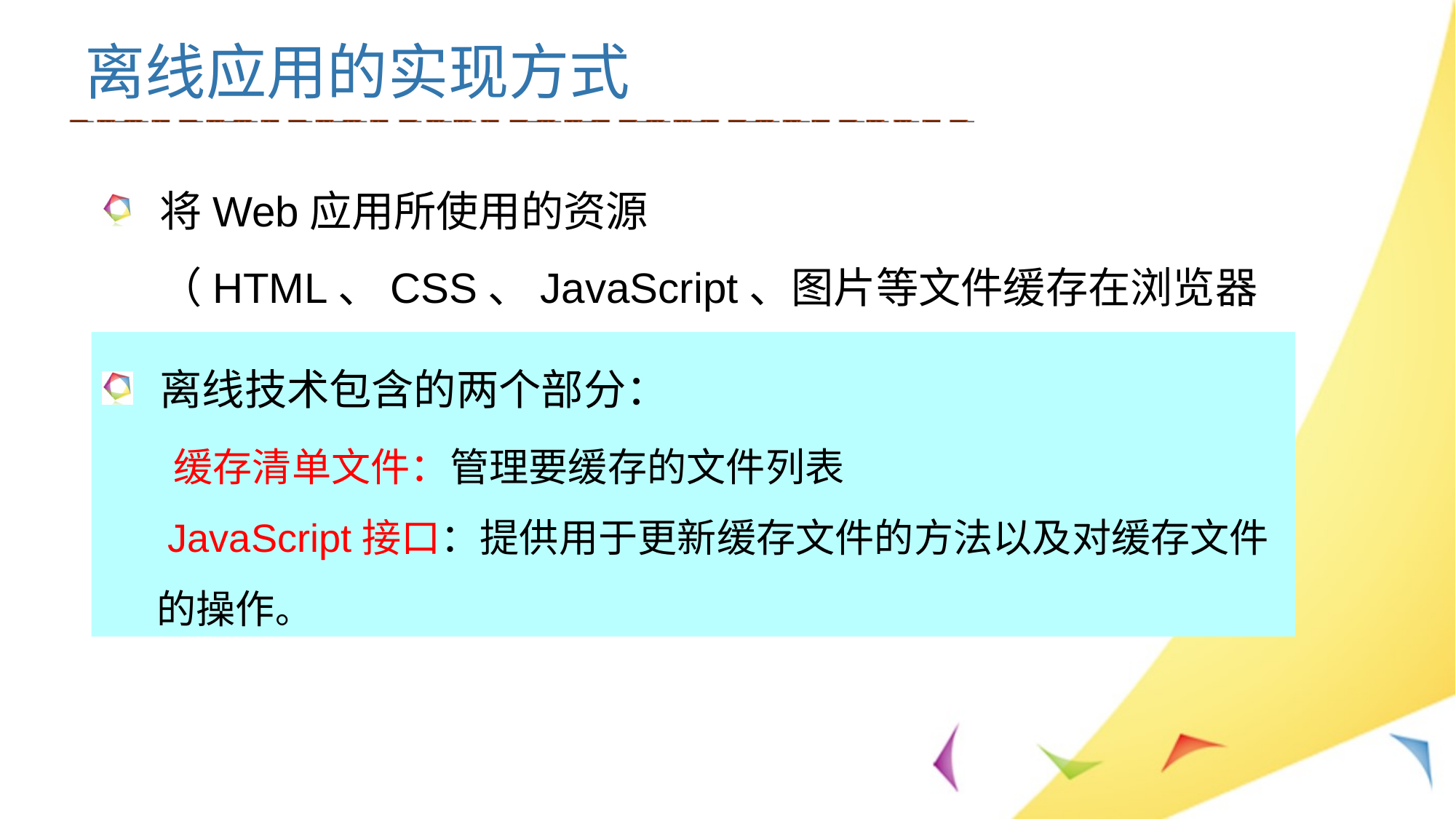

离线应用的实现方式
将Web应用所使用的资源（HTML、CSS、JavaScript、图片等文件缓存在浏览器本地）
离线技术包含的两个部分：
 缓存清单文件：管理要缓存的文件列表
 JavaScript接口：提供用于更新缓存文件的方法以及对缓存文件的操作。